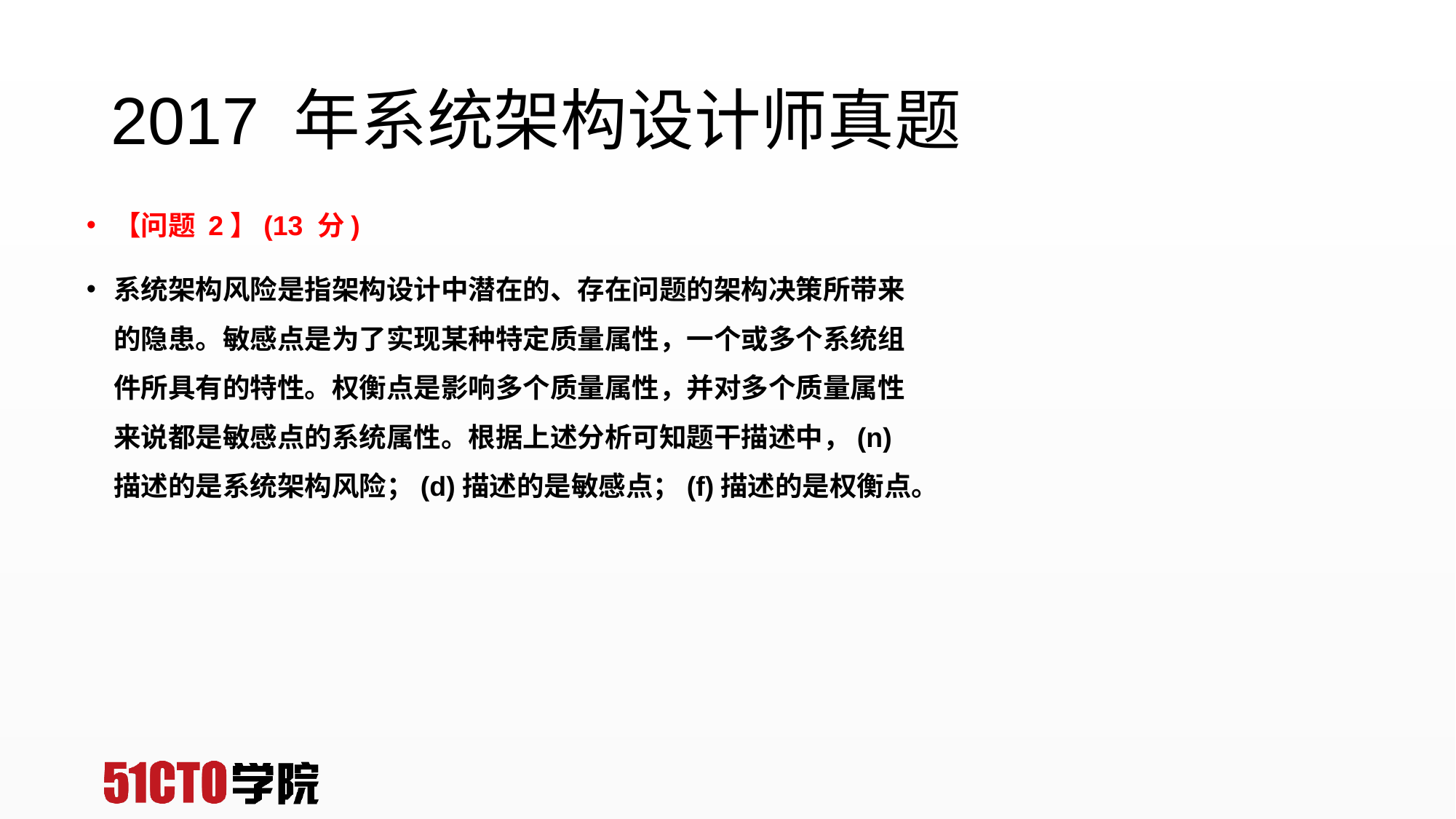

# 2017 年系统架构设计师真题
【问题 2】(13 分)
系统架构风险是指架构设计中潜在的、存在问题的架构决策所带来的隐患。敏感点是为了实现某种特定质量属性，一个或多个系统组件所具有的特性。权衡点是影响多个质量属性，并对多个质量属性来说都是敏感点的系统属性。根据上述分析可知题干描述中，(n)描述的是系统架构风险；(d)描述的是敏感点；(f)描述的是权衡点。